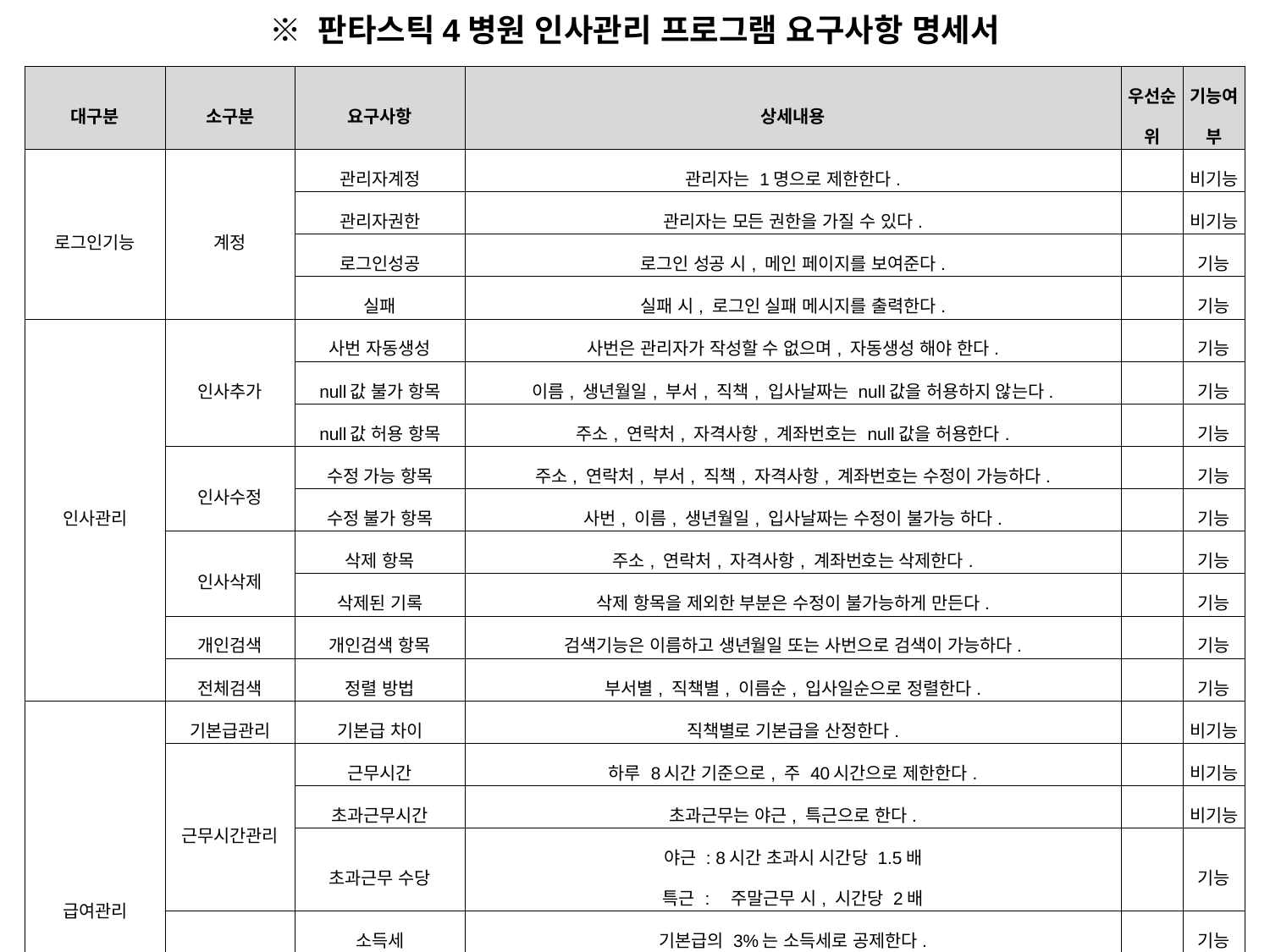

※ 판타스틱4병원 인사관리 프로그램 요구사항 명세서

| 대구분 | 소구분 | 요구사항 | 상세내용 | 우선순위 | 기능여부 |
| --- | --- | --- | --- | --- | --- |
| 로그인기능 | 계정 | 관리자계정 | 관리자는 1명으로 제한한다. |  | 비기능 |
|  |  | 관리자권한 | 관리자는 모든 권한을 가질 수 있다. |  | 비기능 |
|  |  | 로그인성공 | 로그인 성공 시, 메인 페이지를 보여준다. |  | 기능 |
|  |  | 실패 | 실패 시, 로그인 실패 메시지를 출력한다. |  | 기능 |
| 인사관리 | 인사추가 | 사번 자동생성 | 사번은 관리자가 작성할 수 없으며, 자동생성 해야 한다. |  | 기능 |
|  |  | null값 불가 항목 | 이름, 생년월일, 부서, 직책, 입사날짜는 null값을 허용하지 않는다. |  | 기능 |
|  |  | null값 허용 항목 | 주소, 연락처, 자격사항, 계좌번호는 null값을 허용한다. |  | 기능 |
|  | 인사수정 | 수정 가능 항목 | 주소, 연락처, 부서, 직책, 자격사항, 계좌번호는 수정이 가능하다. |  | 기능 |
|  |  | 수정 불가 항목 | 사번, 이름, 생년월일, 입사날짜는 수정이 불가능 하다. |  | 기능 |
|  | 인사삭제 | 삭제 항목 | 주소, 연락처, 자격사항, 계좌번호는 삭제한다. |  | 기능 |
|  |  | 삭제된 기록 | 삭제 항목을 제외한 부분은 수정이 불가능하게 만든다. |  | 기능 |
|  | 개인검색 | 개인검색 항목 | 검색기능은 이름하고 생년월일 또는 사번으로 검색이 가능하다. |  | 기능 |
|  | 전체검색 | 정렬 방법 | 부서별, 직책별, 이름순, 입사일순으로 정렬한다. |  | 기능 |
| 급여관리 | 기본급관리 | 기본급 차이 | 직책별로 기본급을 산정한다. |  | 비기능 |
|  | 근무시간관리 | 근무시간 | 하루 8시간 기준으로, 주 40시간으로 제한한다. |  | 비기능 |
|  |  | 초과근무시간 | 초과근무는 야근, 특근으로 한다. |  | 비기능 |
|  |  | 초과근무 수당 | 야근 : 8시간 초과시 시간당 1.5배 특근 :　주말근무 시, 시간당 2배 |  | 기능 |
|  | 세금관리 | 소득세 | 기본급의 3%는 소득세로 공제한다. |  | 기능 |
|  |  | 4대보험 | 기본급의 7%는 공제한다. |  | 기능 |
|  | 퇴직금관리 | 퇴직급여 | 1년 미만은 퇴직금이 없고, 1년 이상부터는 연차에 따라 지급한다. |  | 비기능 |
|  |  |  | 입사일 기준으로 매년 한달분의 월급이 누적되며, 누적된 금액을 보여준다. |  | 기능 |